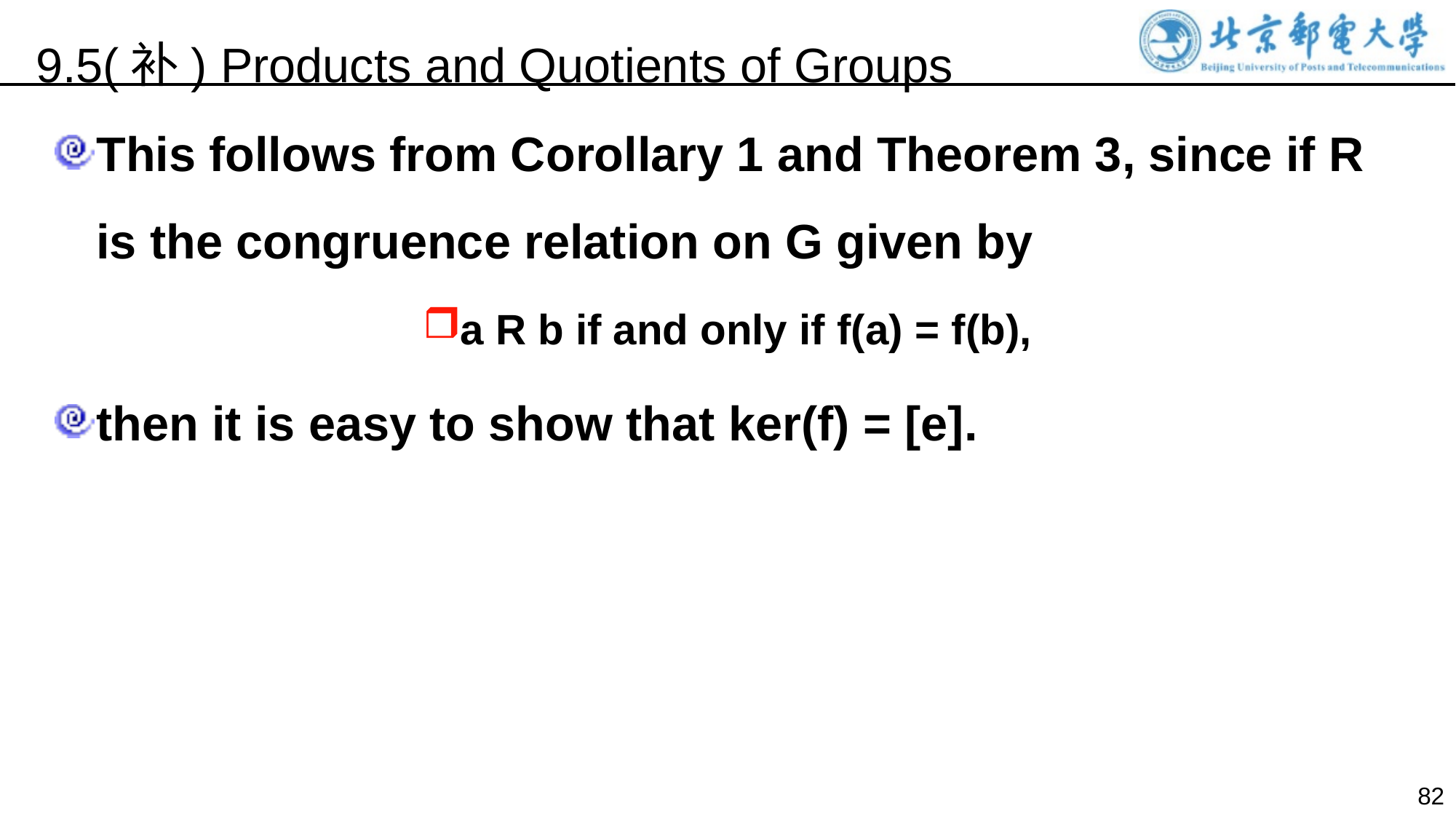

9.5(补) Products and Quotients of Groups
This follows from Corollary 1 and Theorem 3, since if R is the congruence relation on G given by
a R b if and only if f(a) = f(b),
then it is easy to show that ker(f) = [e].